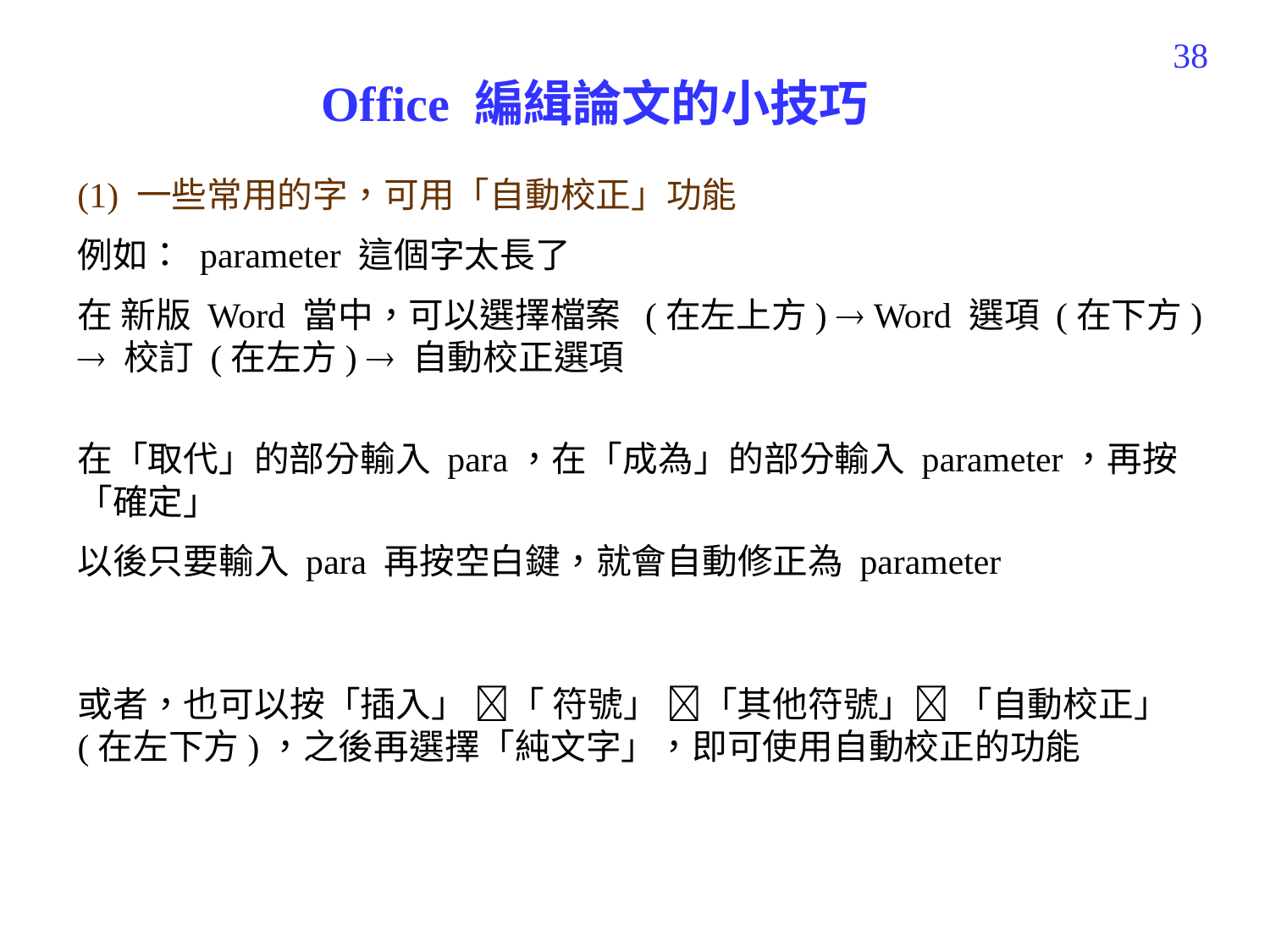

38
Office 編緝論文的小技巧
(1) 一些常用的字，可用「自動校正」功能
例如： parameter 這個字太長了
在 新版 Word 當中，可以選擇檔案  (在左上方) → Word 選項 (在下方) → 校訂 (在左方) → 自動校正選項

在「取代」的部分輸入 para，在「成為」的部分輸入 parameter，再按「確定」
以後只要輸入 para 再按空白鍵，就會自動修正為 parameter

或者，也可以按「插入」 →「 符號」 →「其他符號」→ 「自動校正」(在左下方)，之後再選擇「純文字」，即可使用自動校正的功能